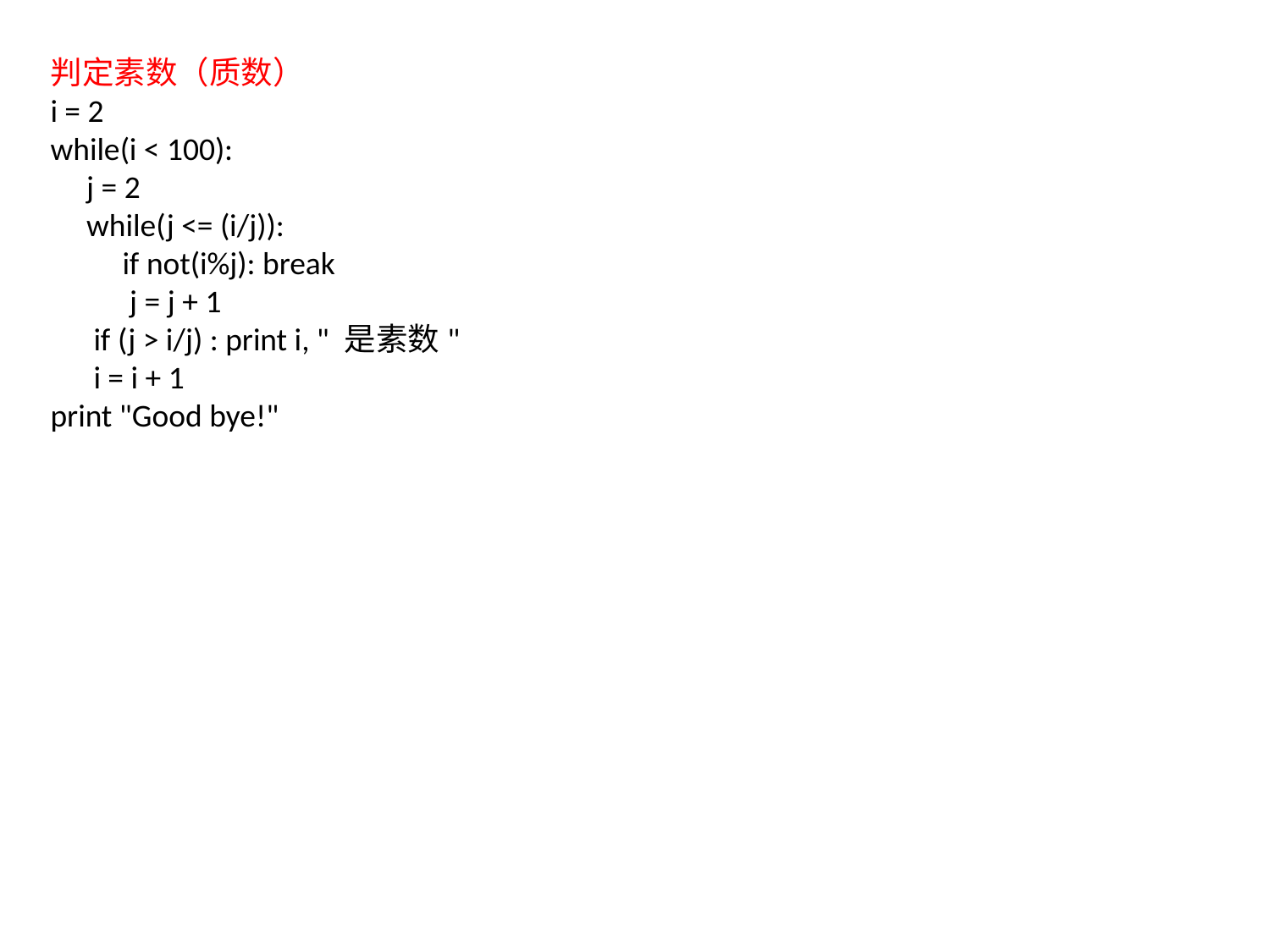

判定素数（质数）
i = 2
while(i < 100):
     j = 2
     while(j <= (i/j)):
          if not(i%j): break
           j = j + 1
      if (j > i/j) : print i, " 是素数"
      i = i + 1
print "Good bye!"